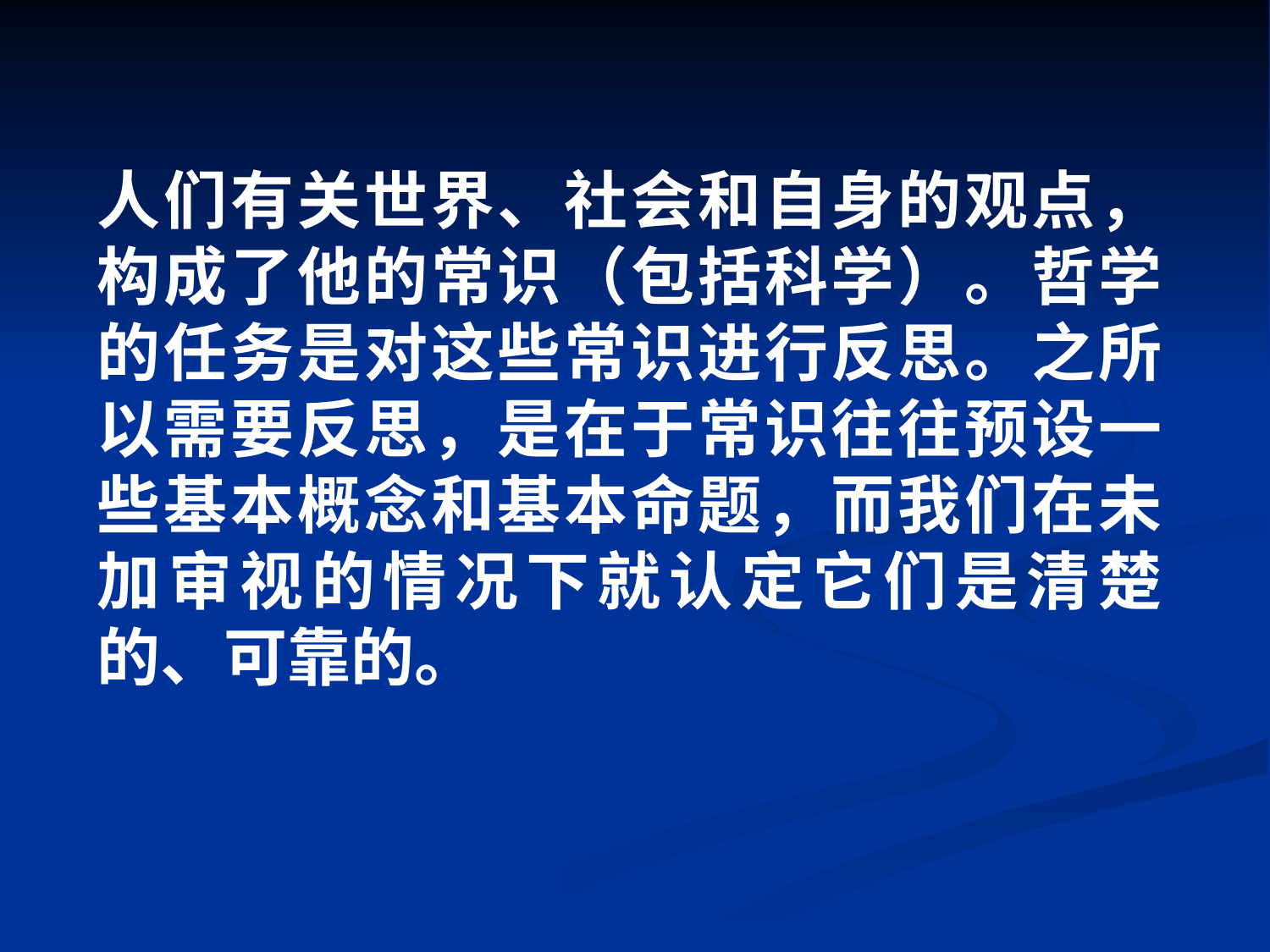

人们有关世界、社会和自身的观点，构成了他的常识（包括科学）。哲学的任务是对这些常识进行反思。之所以需要反思，是在于常识往往预设一些基本概念和基本命题，而我们在未加审视的情况下就认定它们是清楚的、可靠的。